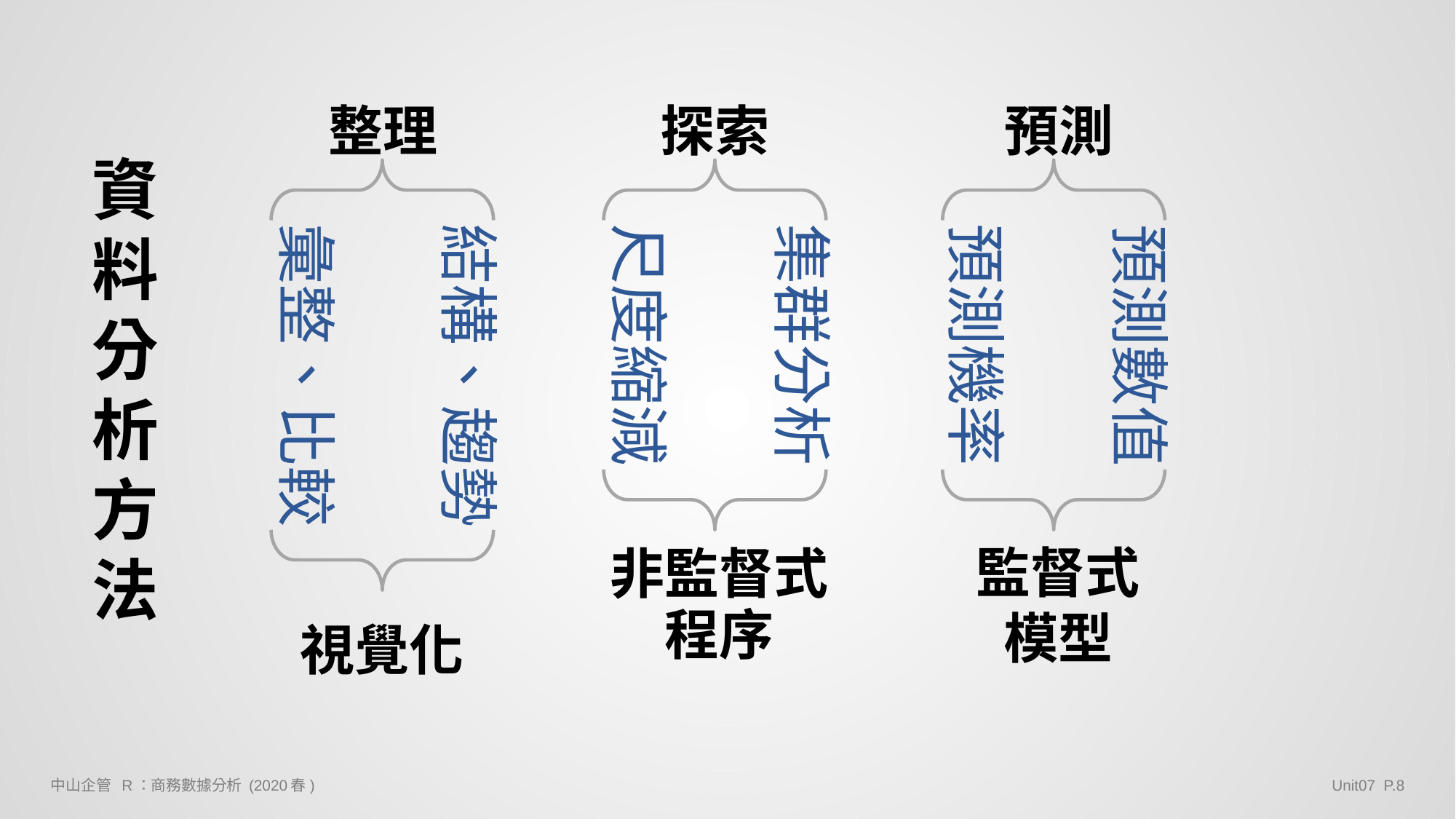

整理
探索
預測
# 資料分析方法
彙整、比較
結構、趨勢
尺度縮減
集群分析
預測機率
預測數值

監督式
非監督式
程序
模型
視覺化